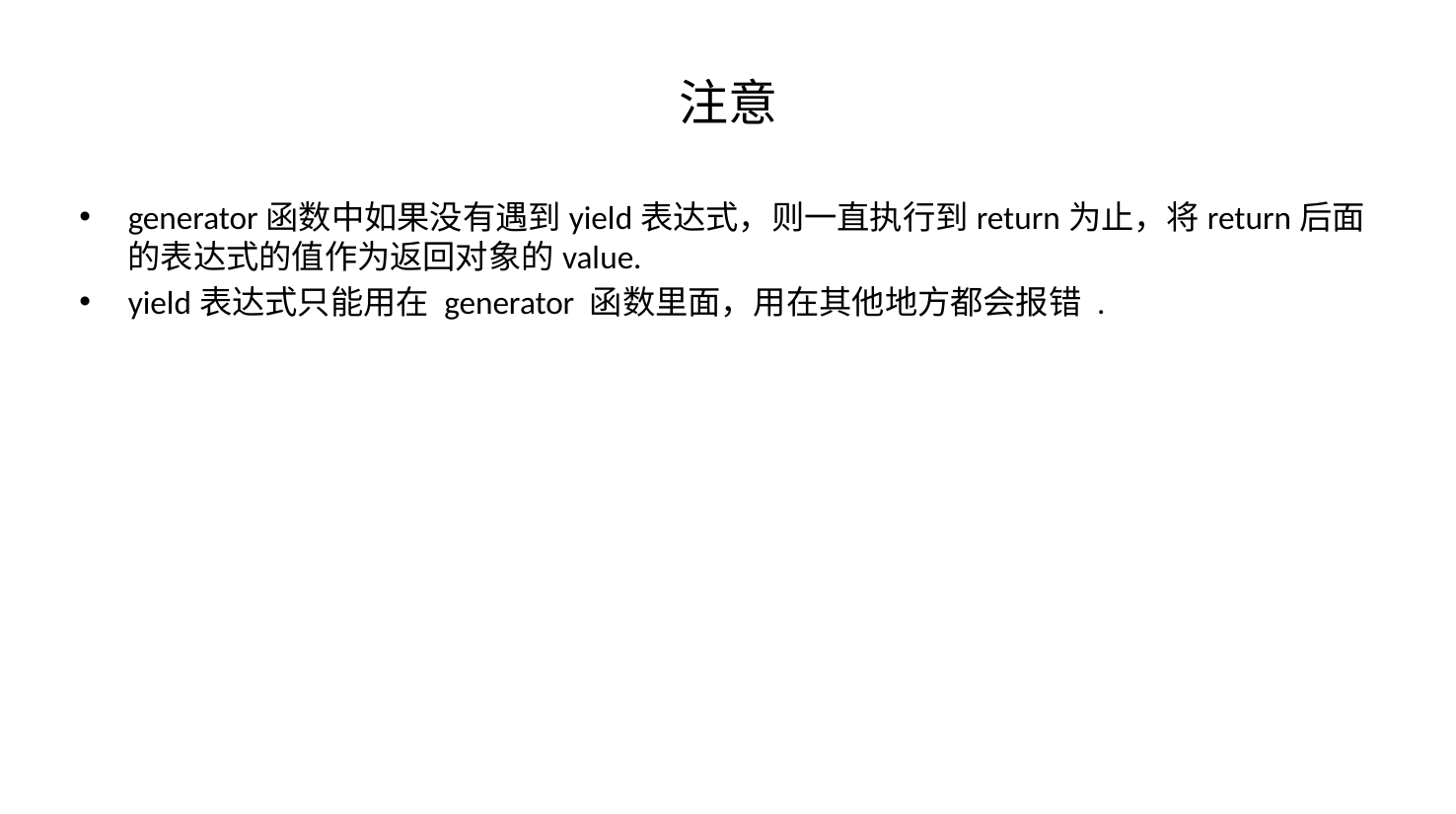

# 注意
generator函数中如果没有遇到yield表达式，则一直执行到return为止，将return后面的表达式的值作为返回对象的value.
yield表达式只能用在 generator 函数里面，用在其他地方都会报错 .